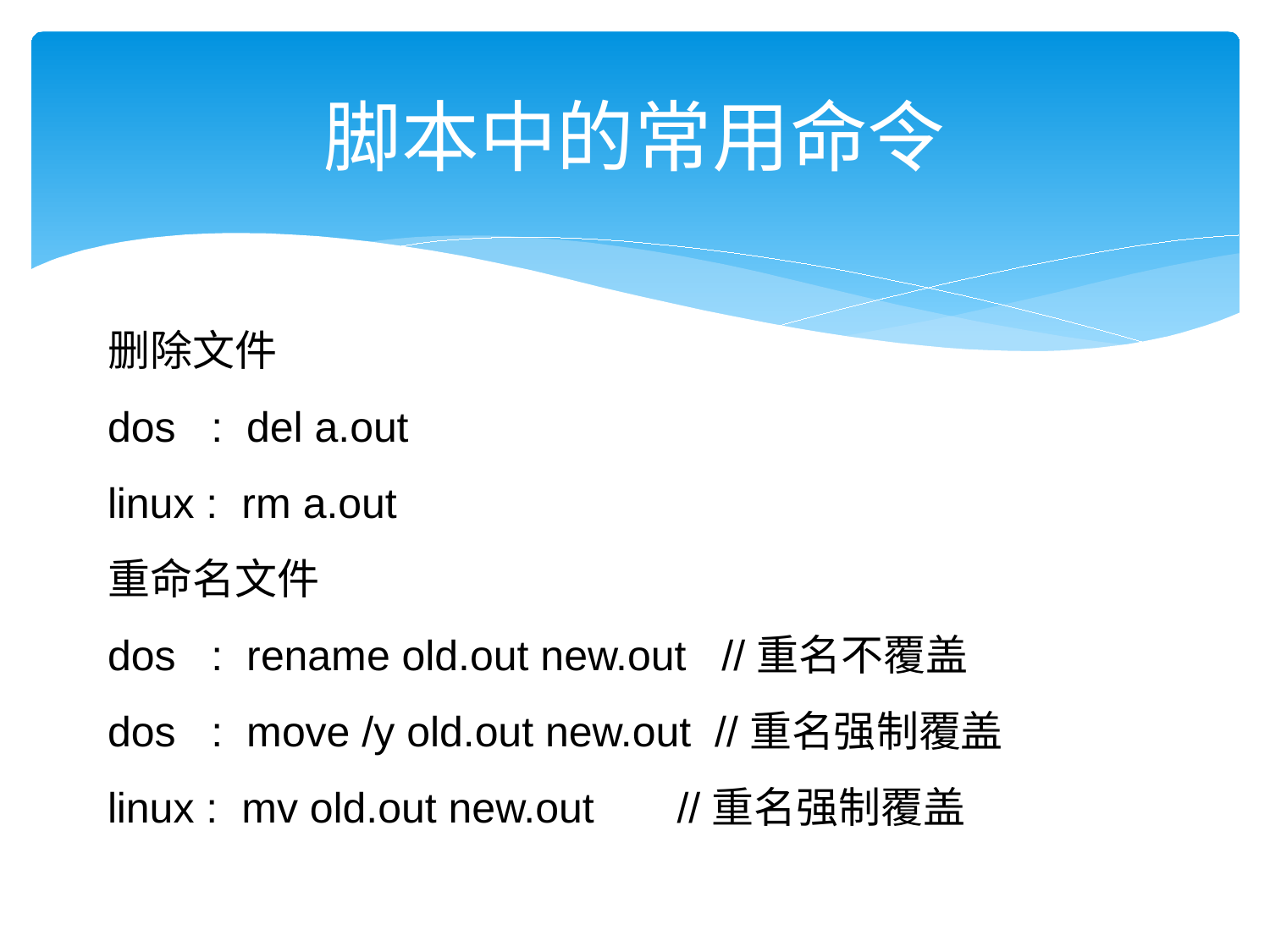

# 脚本中的常用命令
删除文件
dos   :  del a.out
linux :  rm a.out
重命名文件
dos   :  rename old.out new.out   //重名不覆盖
dos   :  move /y old.out new.out  //重名强制覆盖
linux :  mv old.out new.out       //重名强制覆盖